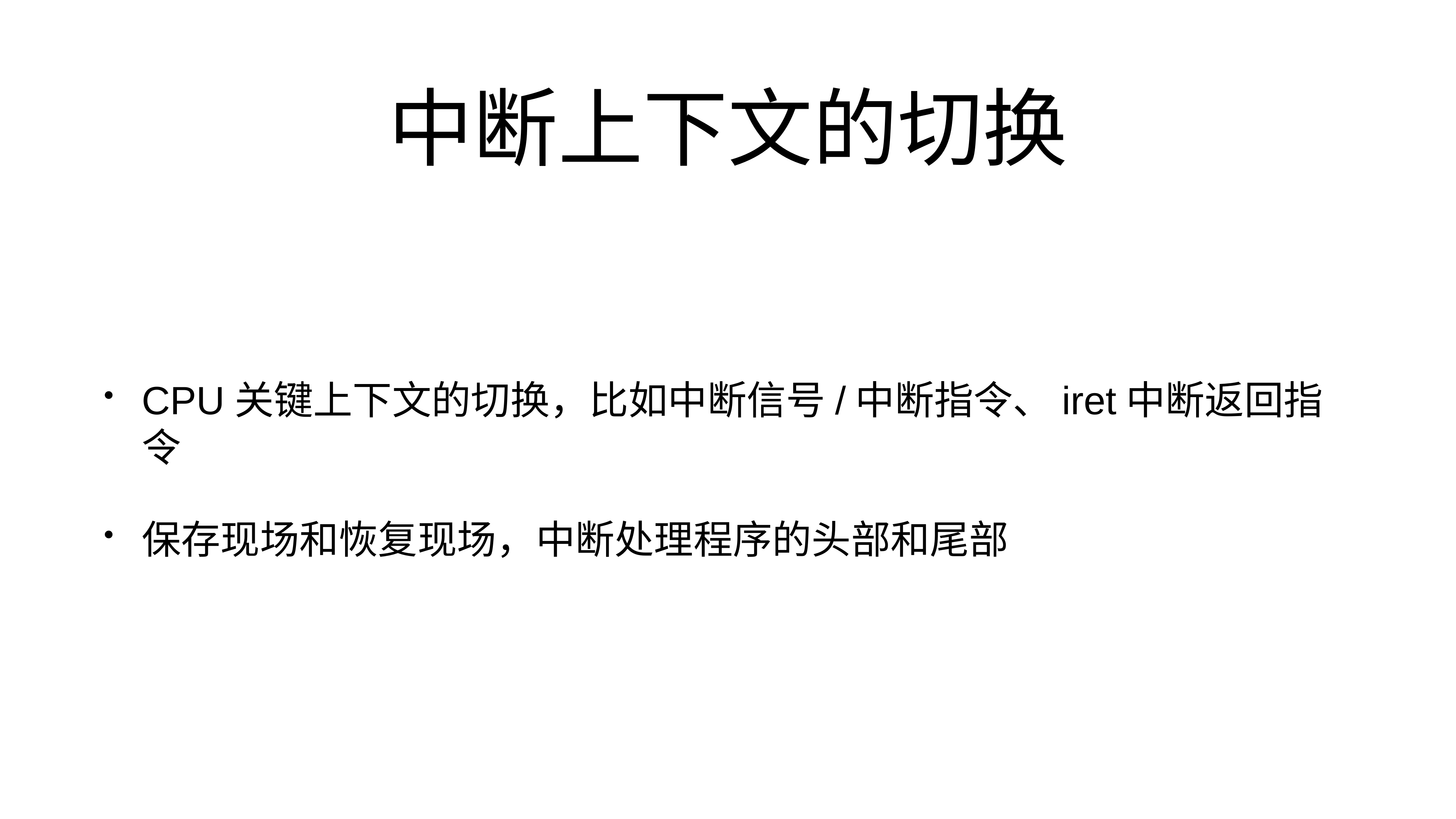

# 中断上下文的切换
CPU关键上下文的切换，比如中断信号/中断指令、iret中断返回指令
保存现场和恢复现场，中断处理程序的头部和尾部